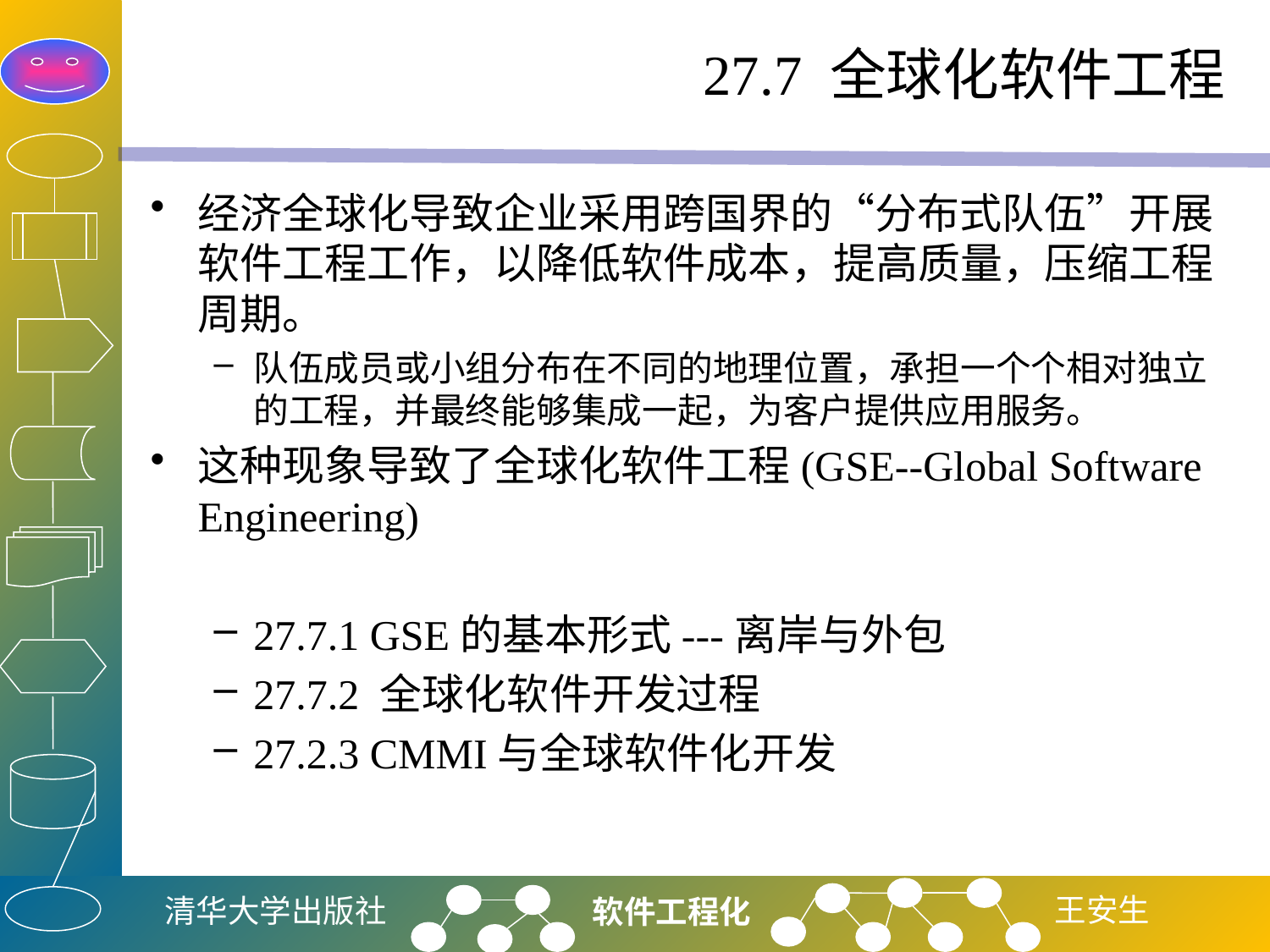

# 27.7 全球化软件工程
经济全球化导致企业采用跨国界的“分布式队伍”开展软件工程工作，以降低软件成本，提高质量，压缩工程周期。
队伍成员或小组分布在不同的地理位置，承担一个个相对独立的工程，并最终能够集成一起，为客户提供应用服务。
这种现象导致了全球化软件工程(GSE--Global Software Engineering)

27.7.1 GSE的基本形式---离岸与外包
27.7.2 全球化软件开发过程
27.2.3 CMMI与全球软件化开发